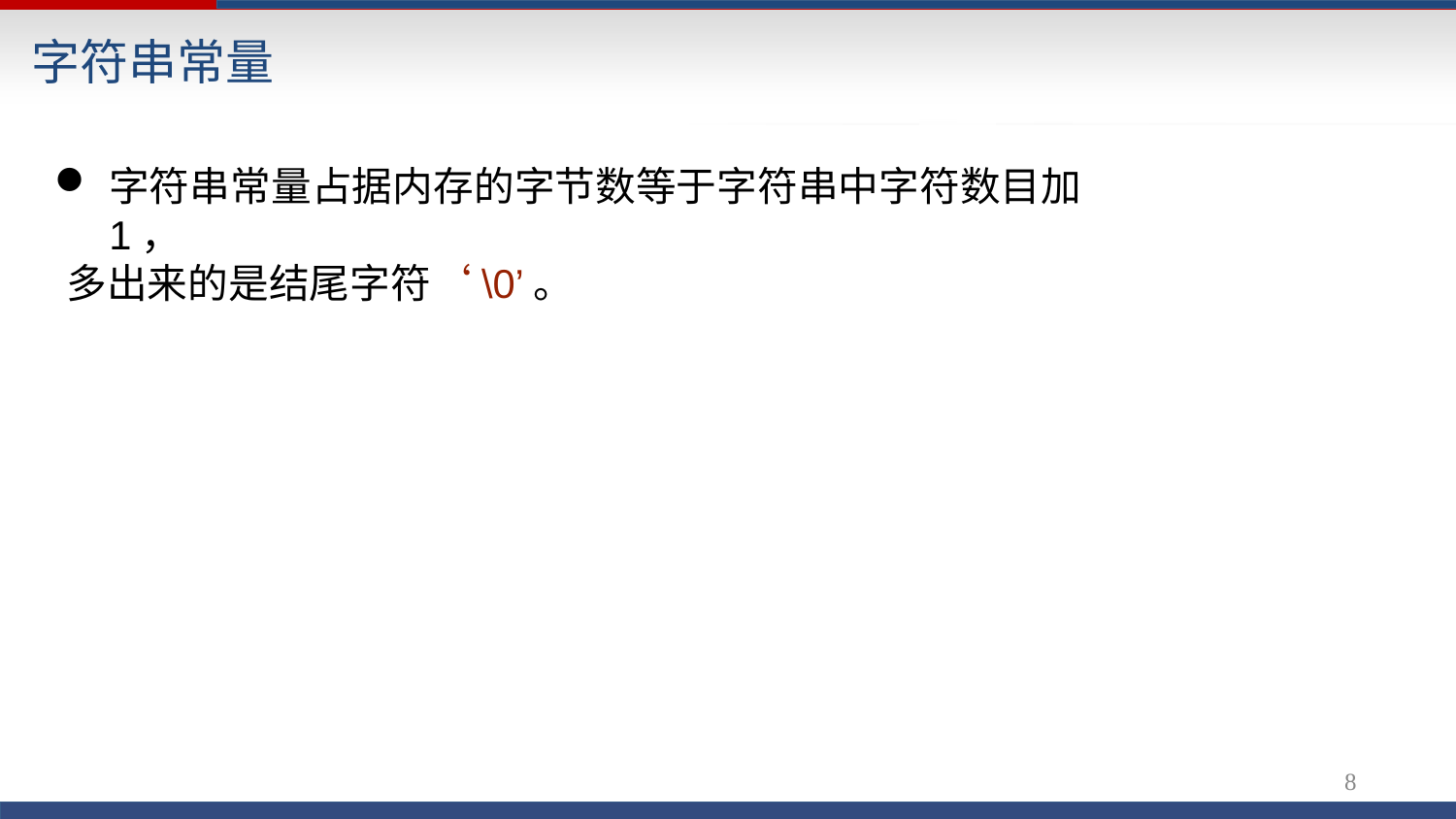

# 字符串常量
字符串常量占据内存的字节数等于字符串中字符数目加1，
多出来的是结尾字符‘\0’。
8